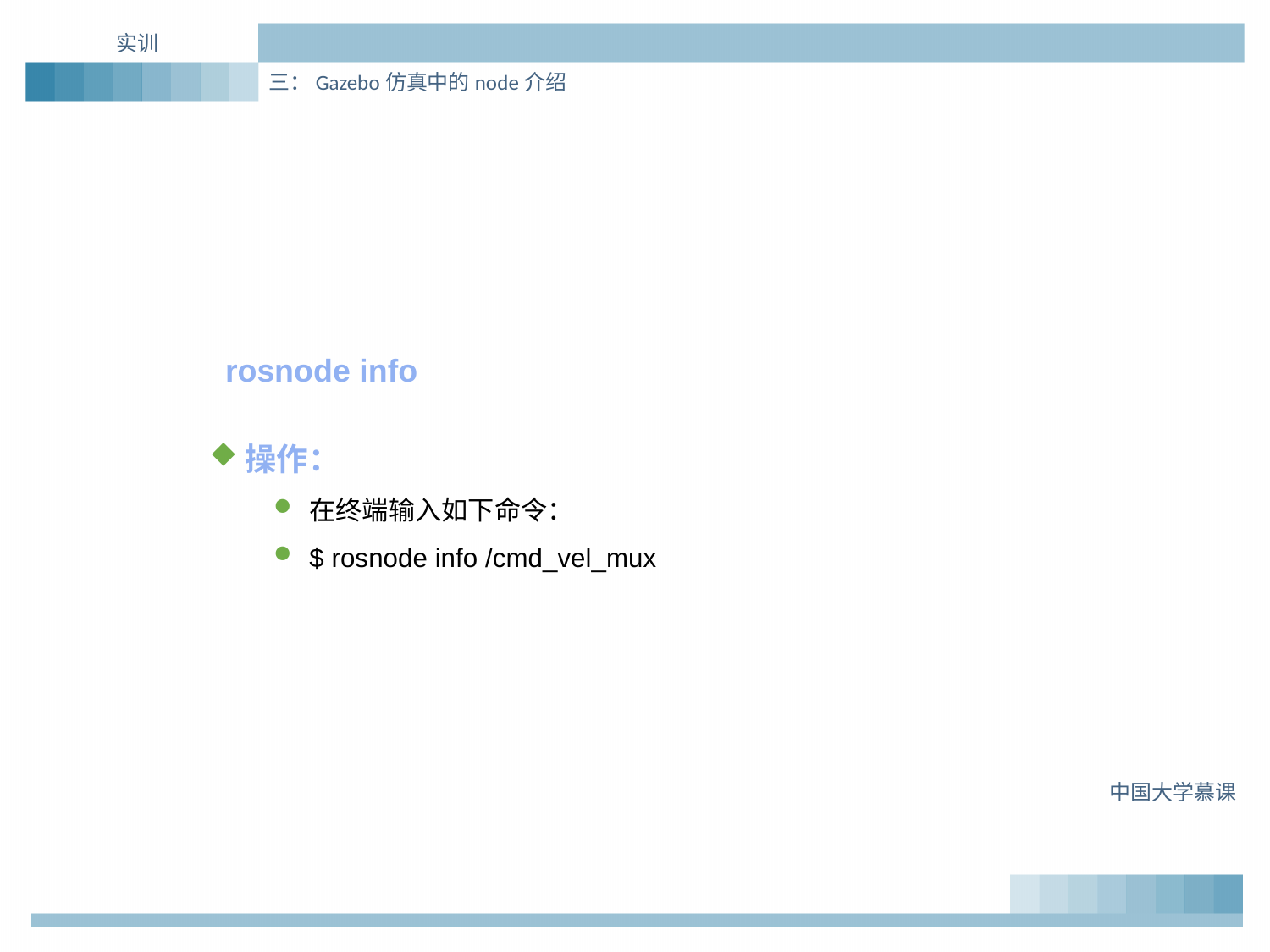

实训
三：Gazebo仿真中的node介绍
rosnode info

操作：
在终端输入如下命令：
$ rosnode info /cmd_vel_mux

中国大学慕课